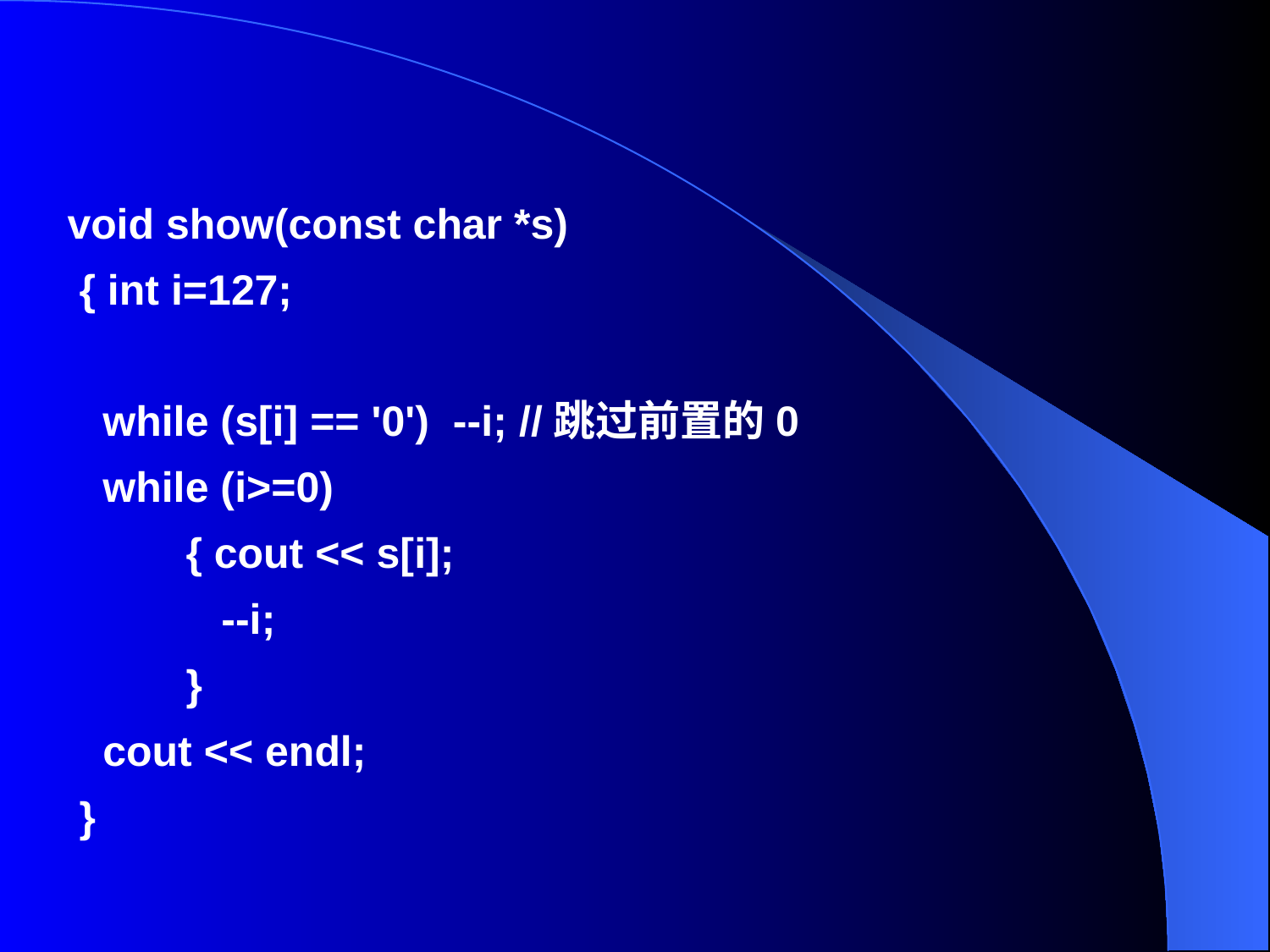

void show(const char *s)
 { int i=127;

   while (s[i] == '0')  --i; //跳过前置的0
   while (i>=0)
          { cout << s[i];
             --i;
          }
   cout << endl;
 }